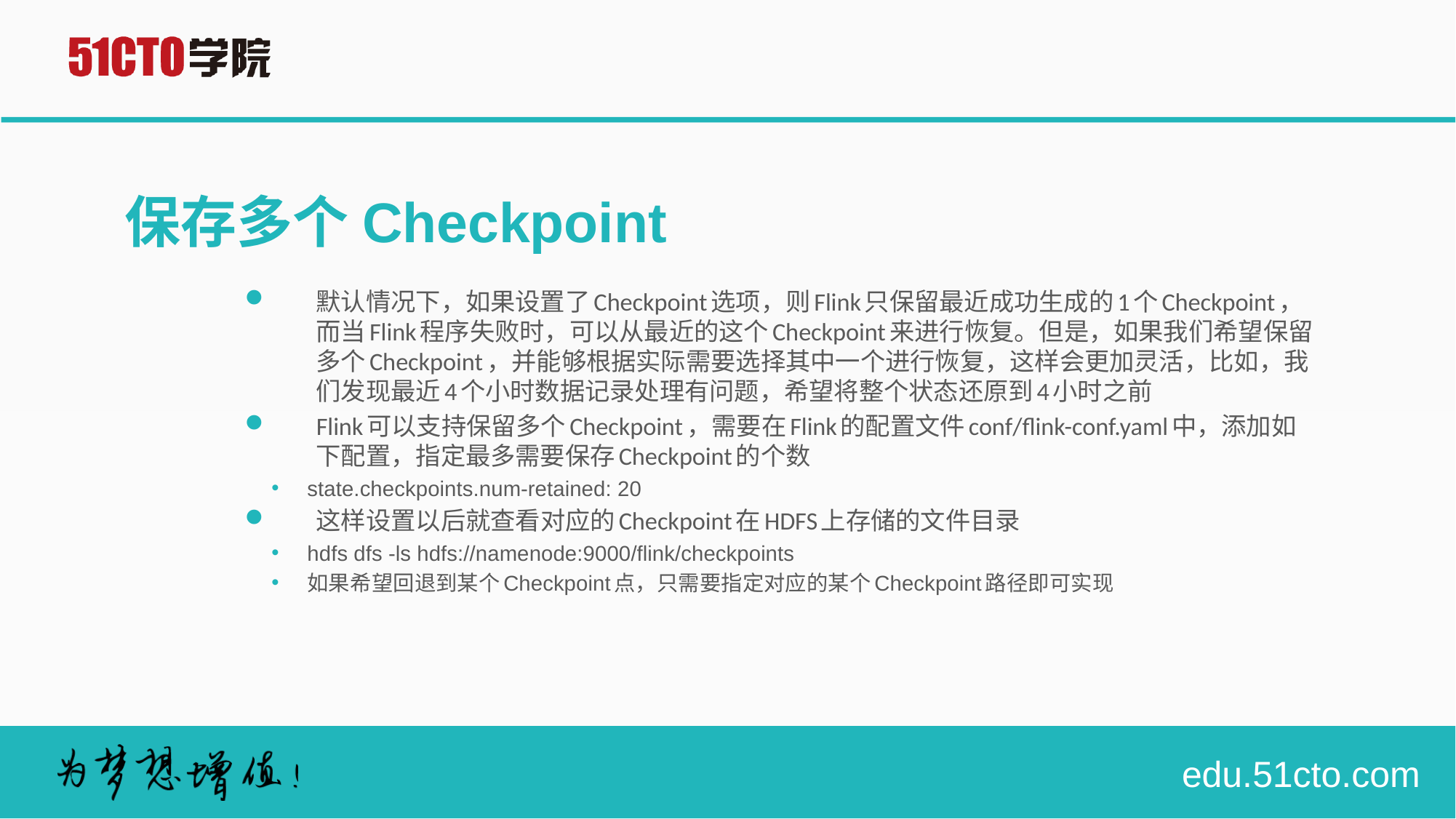

# 保存多个Checkpoint
默认情况下，如果设置了Checkpoint选项，则Flink只保留最近成功生成的1个Checkpoint，而当Flink程序失败时，可以从最近的这个Checkpoint来进行恢复。但是，如果我们希望保留多个Checkpoint，并能够根据实际需要选择其中一个进行恢复，这样会更加灵活，比如，我们发现最近4个小时数据记录处理有问题，希望将整个状态还原到4小时之前
Flink可以支持保留多个Checkpoint，需要在Flink的配置文件conf/flink-conf.yaml中，添加如下配置，指定最多需要保存Checkpoint的个数
state.checkpoints.num-retained: 20
这样设置以后就查看对应的Checkpoint在HDFS上存储的文件目录
hdfs dfs -ls hdfs://namenode:9000/flink/checkpoints
如果希望回退到某个Checkpoint点，只需要指定对应的某个Checkpoint路径即可实现